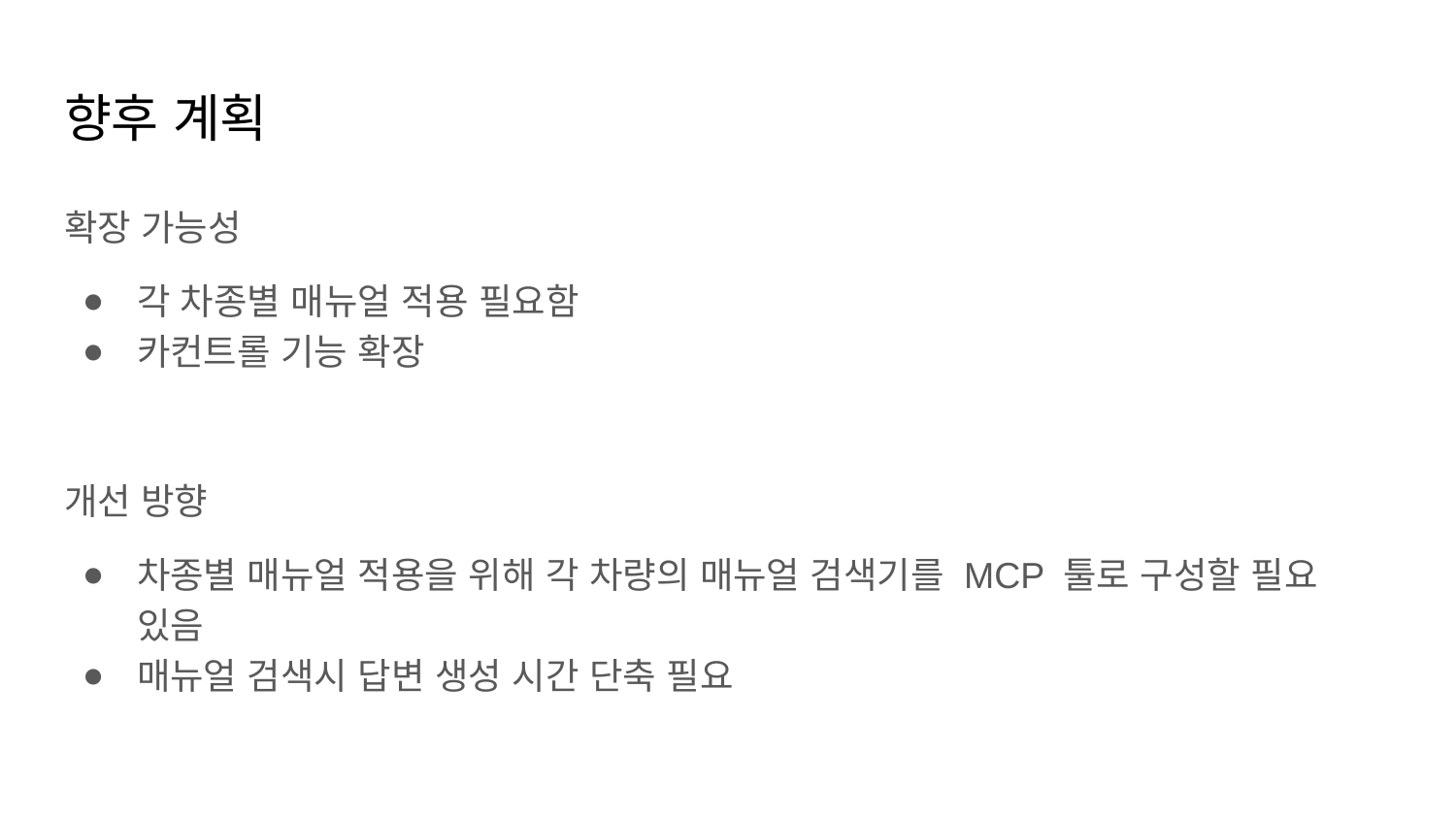

# 향후 계획
확장 가능성
각 차종별 매뉴얼 적용 필요함
카컨트롤 기능 확장

개선 방향
차종별 매뉴얼 적용을 위해 각 차량의 매뉴얼 검색기를 MCP 툴로 구성할 필요 있음
매뉴얼 검색시 답변 생성 시간 단축 필요